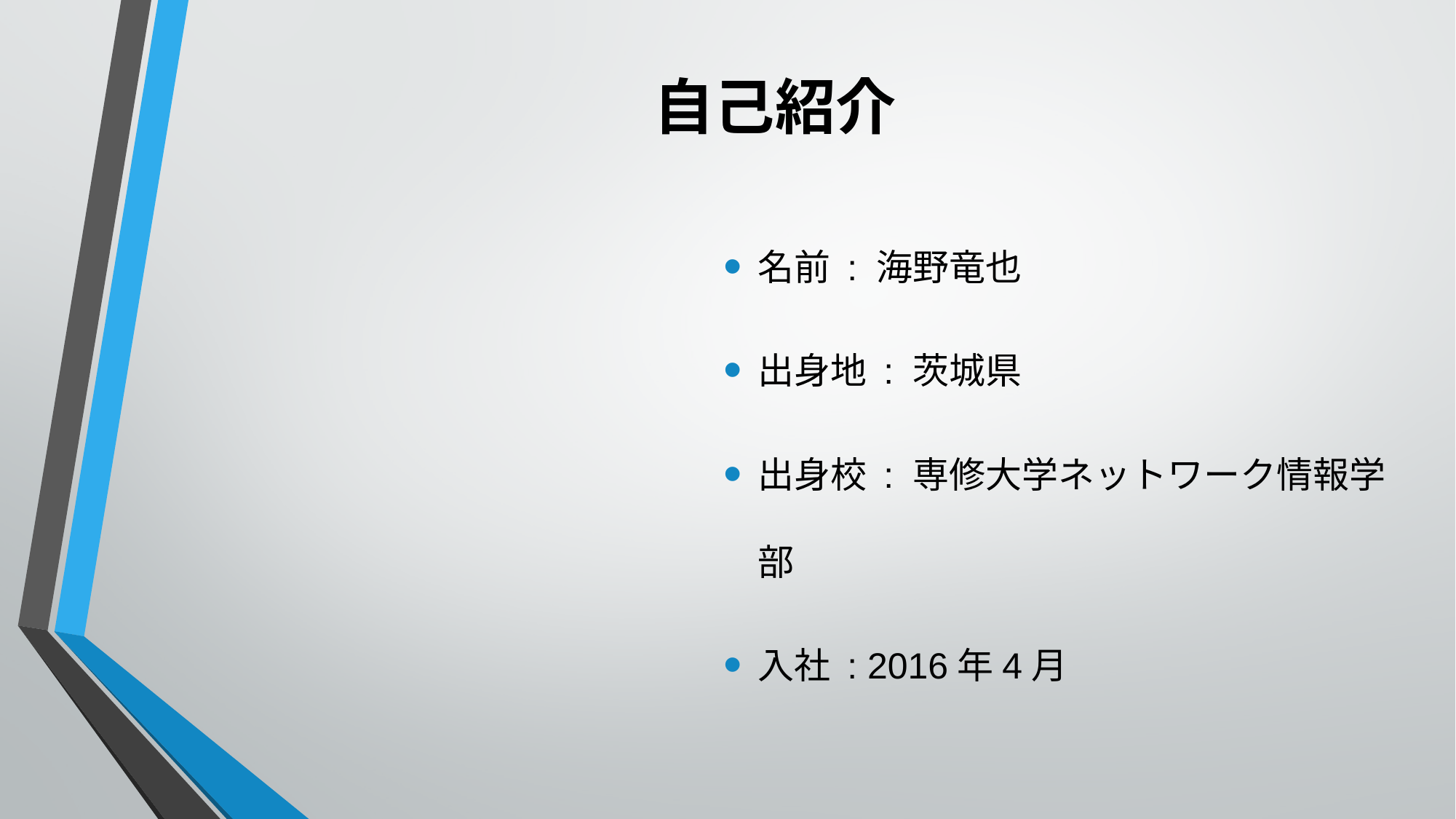

# 自己紹介
名前 : 海野竜也
出身地 : 茨城県
出身校 : 専修大学ネットワーク情報学部
入社 : 2016年4月